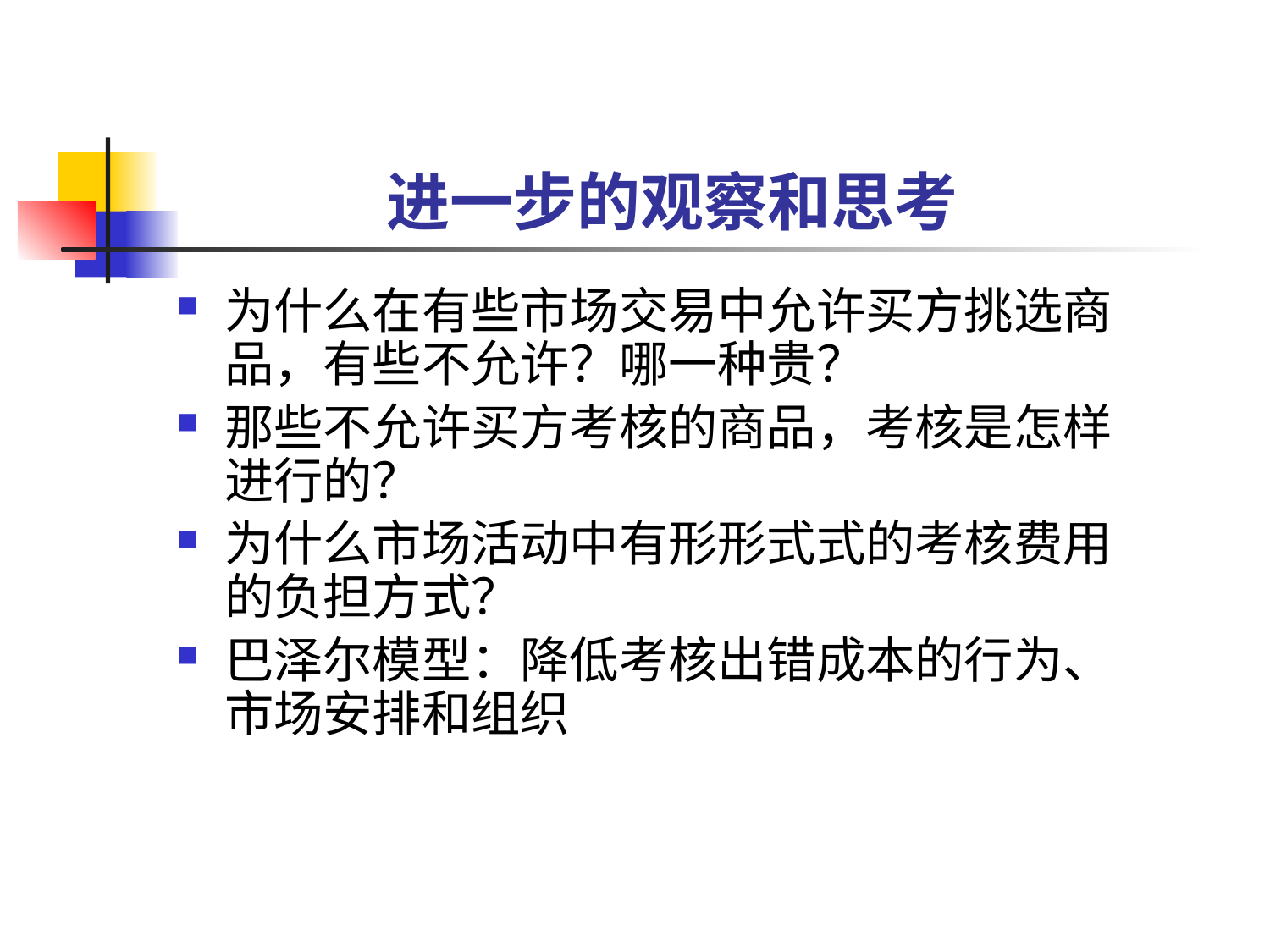

# 进一步的观察和思考
为什么在有些市场交易中允许买方挑选商品，有些不允许？哪一种贵？
那些不允许买方考核的商品，考核是怎样进行的？
为什么市场活动中有形形式式的考核费用的负担方式？
巴泽尔模型：降低考核出错成本的行为、市场安排和组织